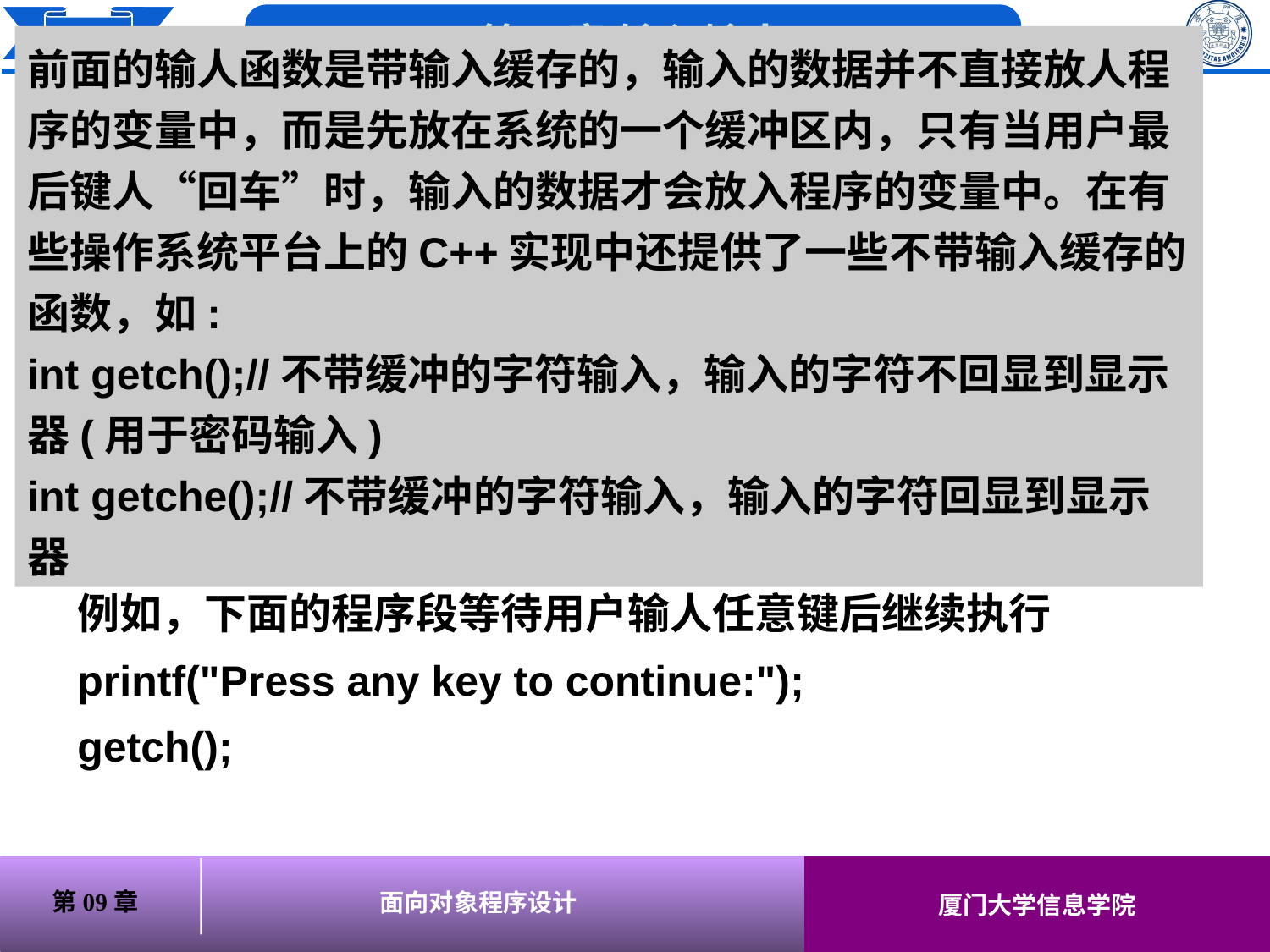

前面的输人函数是带输入缓存的，输入的数据并不直接放人程序的变量中，而是先放在系统的一个缓冲区内，只有当用户最后键人“回车”时，输入的数据才会放入程序的变量中。在有些操作系统平台上的C++实现中还提供了一些不带输入缓存的函数，如:
int getch();//不带缓冲的字符输入，输入的字符不回显到显示器(用于密码输入)
int getche();//不带缓冲的字符输入，输入的字符回显到显示器
例如，下面的程序段等待用户输人任意键后继续执行
printf("Press any key to continue:");
getch();
16